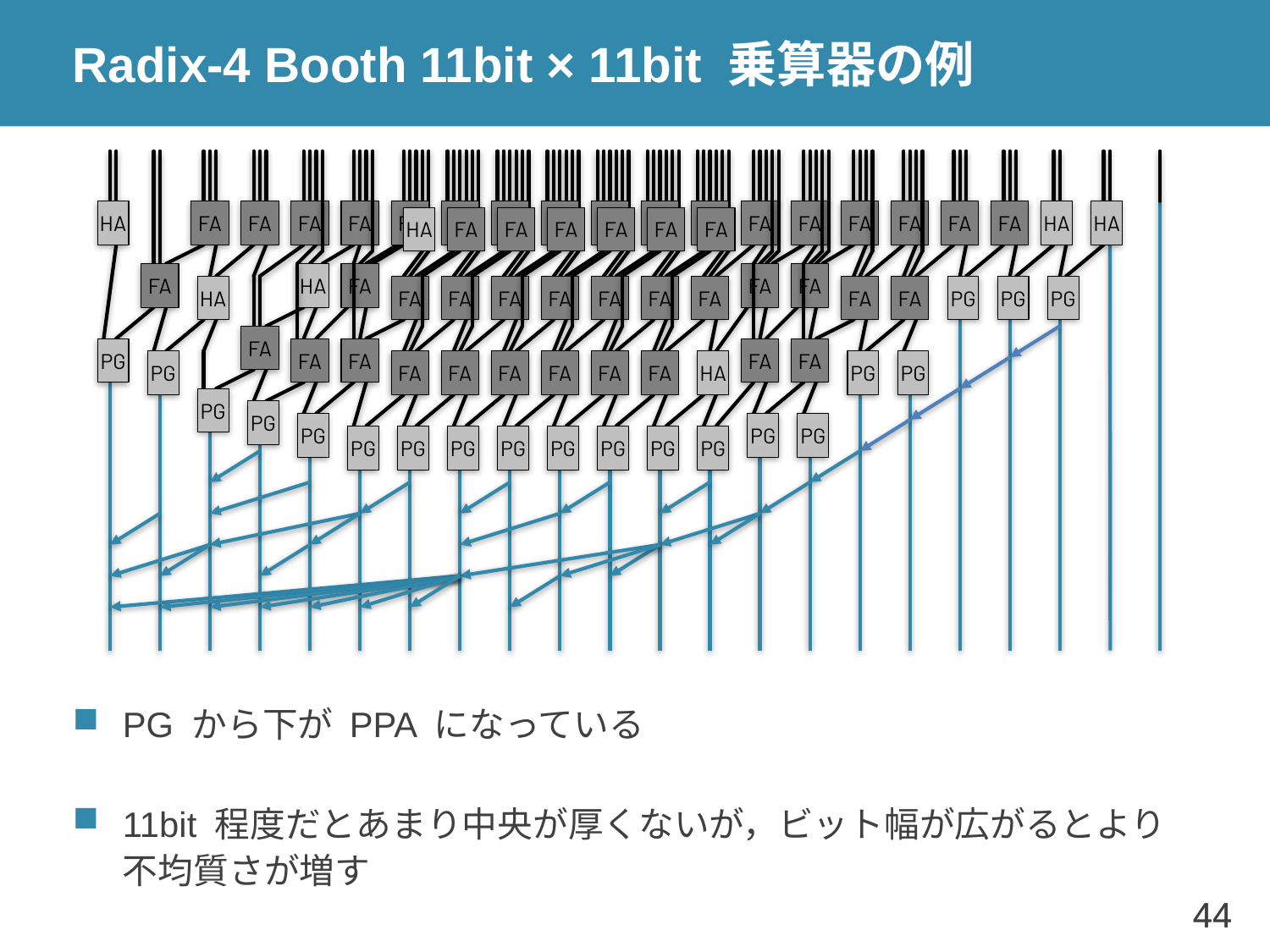

# Radix-4 Booth 11bit × 11bit 乗算器の例
HA
FA
FA
FA
FA
FA
FA
FA
FA
FA
FA
FA
FA
FA
FA
FA
FA
FA
HA
HA
HA
FA
FA
FA
FA
FA
FA
FA
HA
FA
FA
FA
HA
FA
FA
FA
FA
FA
FA
FA
FA
FA
PG
PG
PG
FA
PG
FA
FA
FA
FA
PG
FA
FA
FA
FA
FA
FA
HA
PG
PG
PG
PG
PG
PG
PG
PG
PG
PG
PG
PG
PG
PG
PG
PG から下が PPA になっている
11bit 程度だとあまり中央が厚くないが，ビット幅が広がるとより不均質さが増す